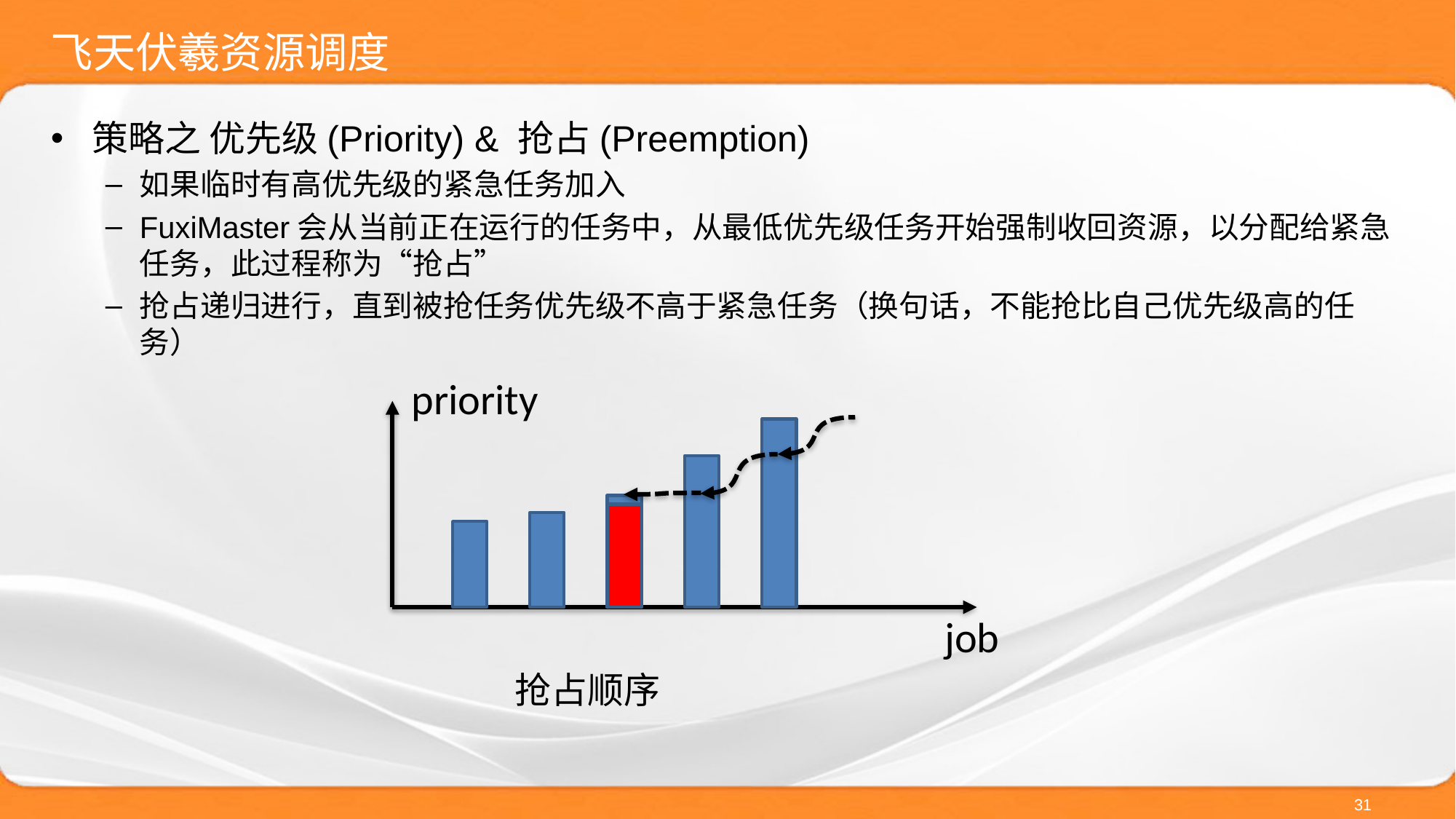

# 飞天伏羲资源调度
策略之 优先级(Priority) & 抢占(Preemption)
如果临时有高优先级的紧急任务加入
FuxiMaster会从当前正在运行的任务中，从最低优先级任务开始强制收回资源，以分配给紧急任务，此过程称为“抢占”
抢占递归进行，直到被抢任务优先级不高于紧急任务（换句话，不能抢比自己优先级高的任务）
priority

job
抢占顺序
31